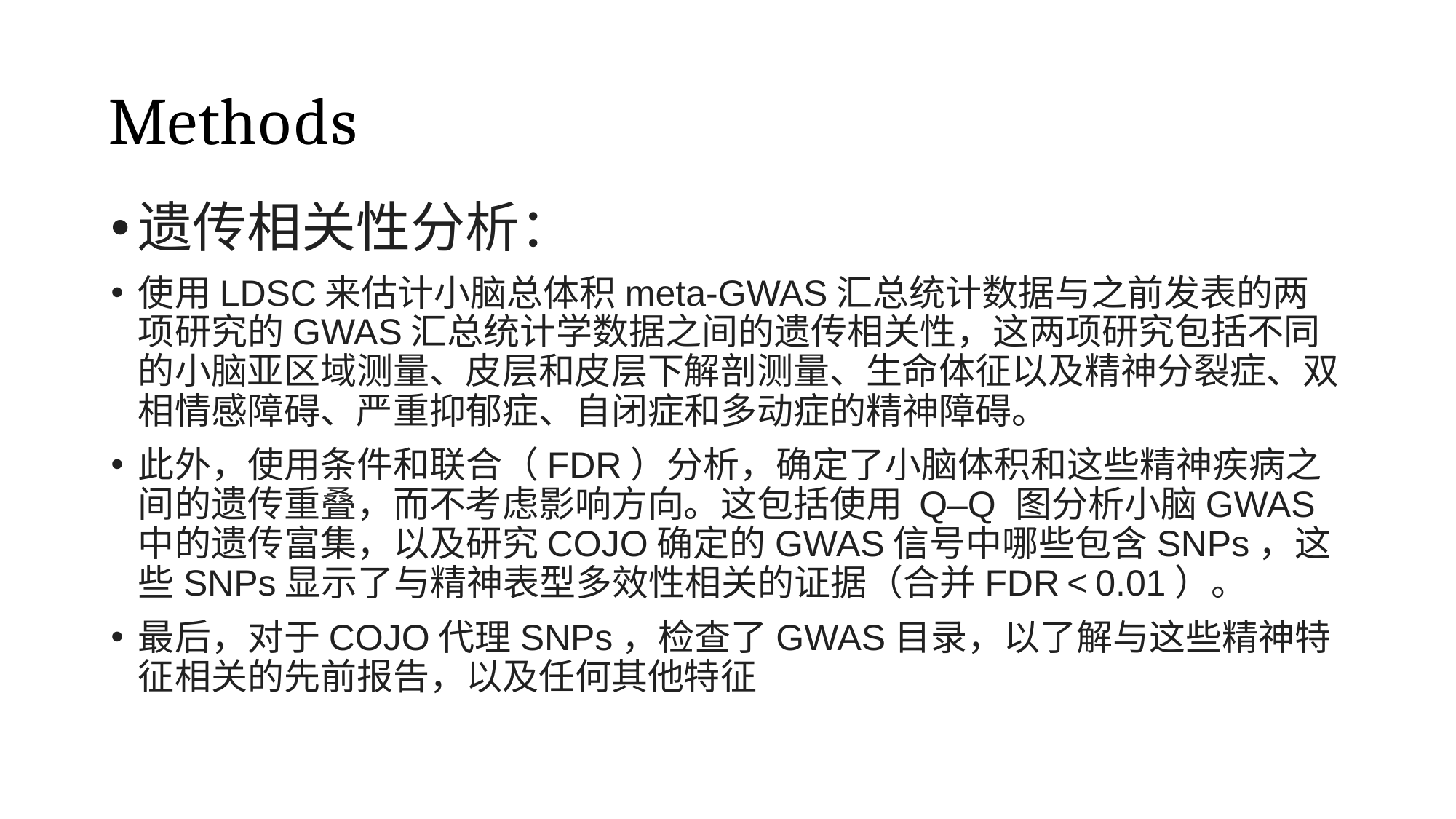

# Methods
遗传相关性分析：
使用LDSC来估计小脑总体积meta-GWAS汇总统计数据与之前发表的两项研究的GWAS汇总统计学数据之间的遗传相关性，这两项研究包括不同的小脑亚区域测量、皮层和皮层下解剖测量、生命体征以及精神分裂症、双相情感障碍、严重抑郁症、自闭症和多动症的精神障碍。
此外，使用条件和联合（FDR）分析，确定了小脑体积和这些精神疾病之间的遗传重叠，而不考虑影响方向。这包括使用 Q–Q 图分析小脑GWAS中的遗传富集，以及研究COJO确定的GWAS信号中哪些包含SNPs，这些SNPs显示了与精神表型多效性相关的证据（合并FDR < 0.01）。
最后，对于COJO代理SNPs，检查了GWAS目录，以了解与这些精神特征相关的先前报告，以及任何其他特征